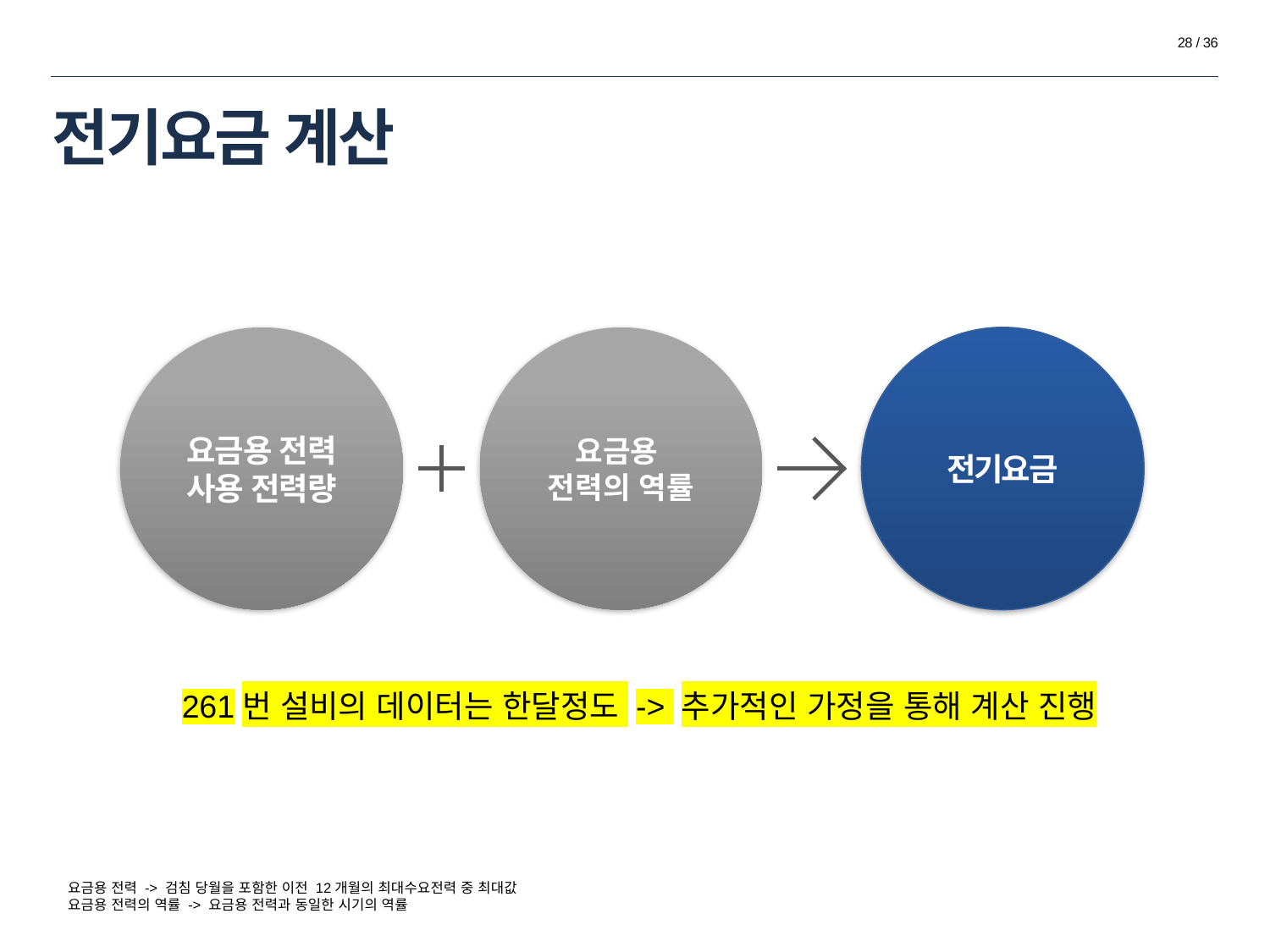

28 / 36
전기요금 계산
요금용 전력
사용 전력량
요금용
전력의 역률
전기요금
 261번 설비의 데이터는 한달정도 -> 추가적인 가정을 통해 계산 진행
요금용 전력 -> 검침 당월을 포함한 이전 12개월의 최대수요전력 중 최대값
요금용 전력의 역률 -> 요금용 전력과 동일한 시기의 역률